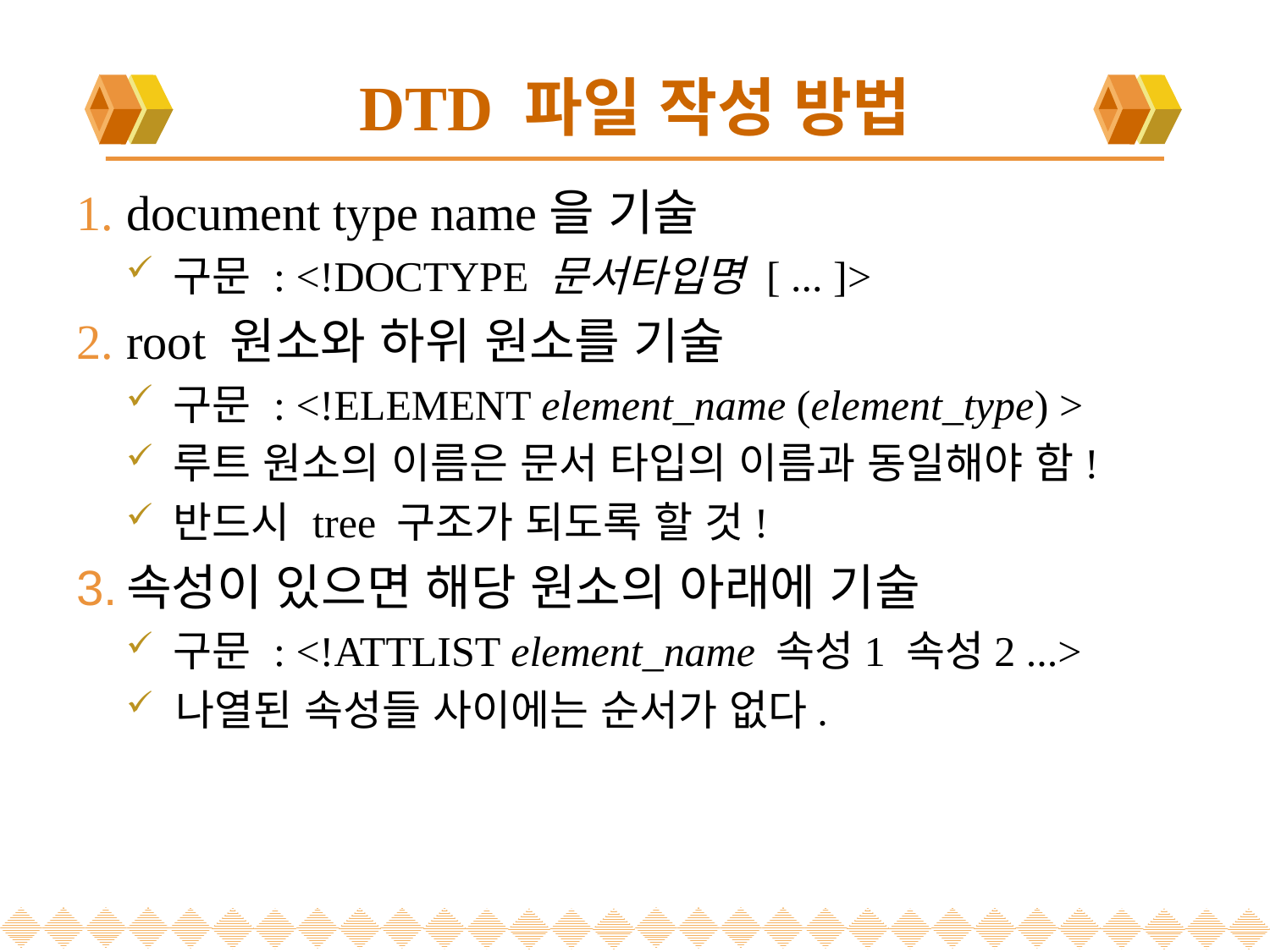

# DTD 파일 작성 방법
document type name을 기술
구문 : <!DOCTYPE 문서타입명 [ ... ]>
root 원소와 하위 원소를 기술
구문 : <!ELEMENT element_name (element_type) >
루트 원소의 이름은 문서 타입의 이름과 동일해야 함!
반드시 tree 구조가 되도록 할 것!
속성이 있으면 해당 원소의 아래에 기술
구문 : <!ATTLIST element_name 속성1 속성2 ...>
나열된 속성들 사이에는 순서가 없다.